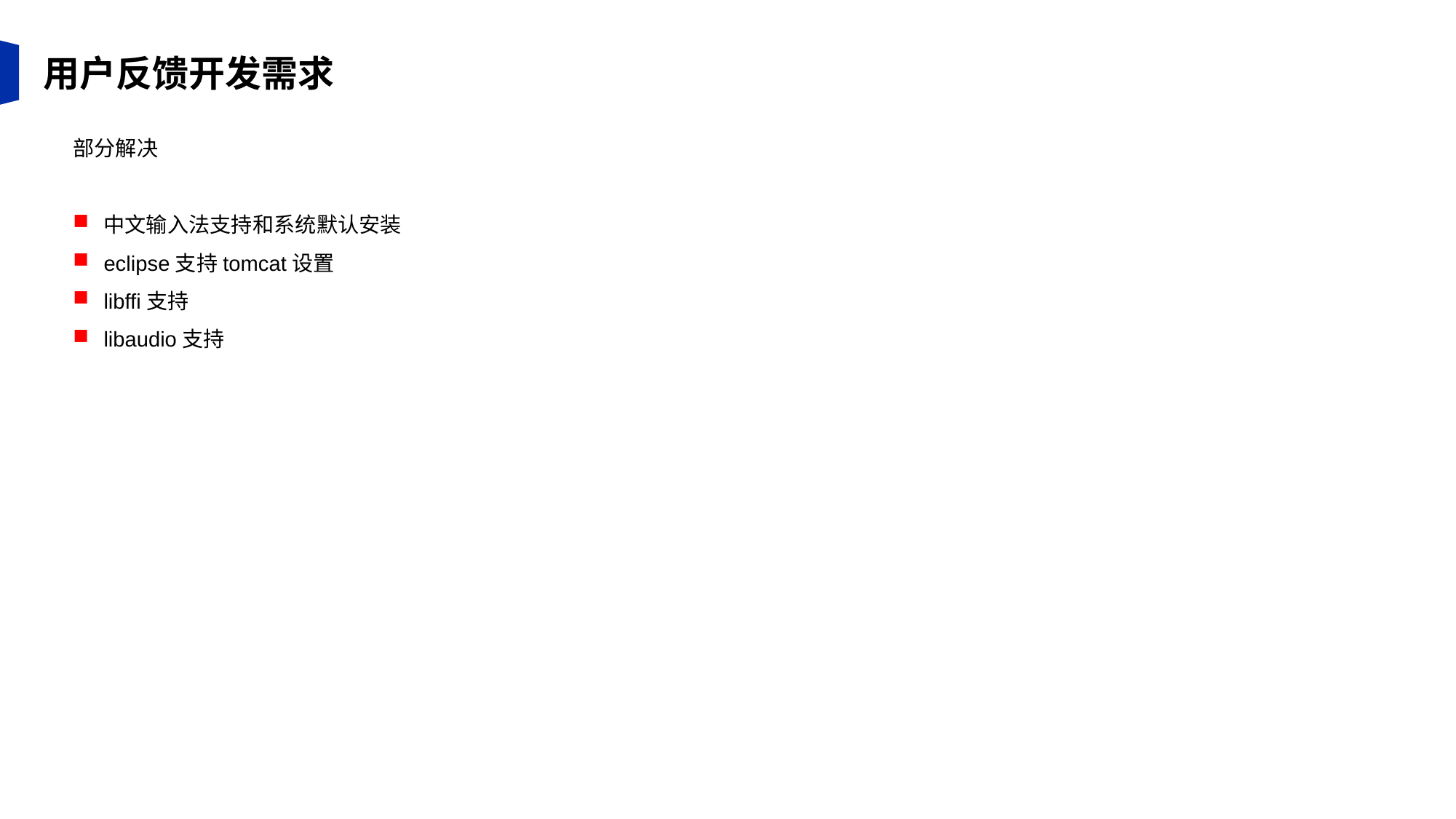

用户反馈开发需求

部分解决

中文输入法支持和系统默认安装
eclipse支持tomcat设置
libffi支持
libaudio支持